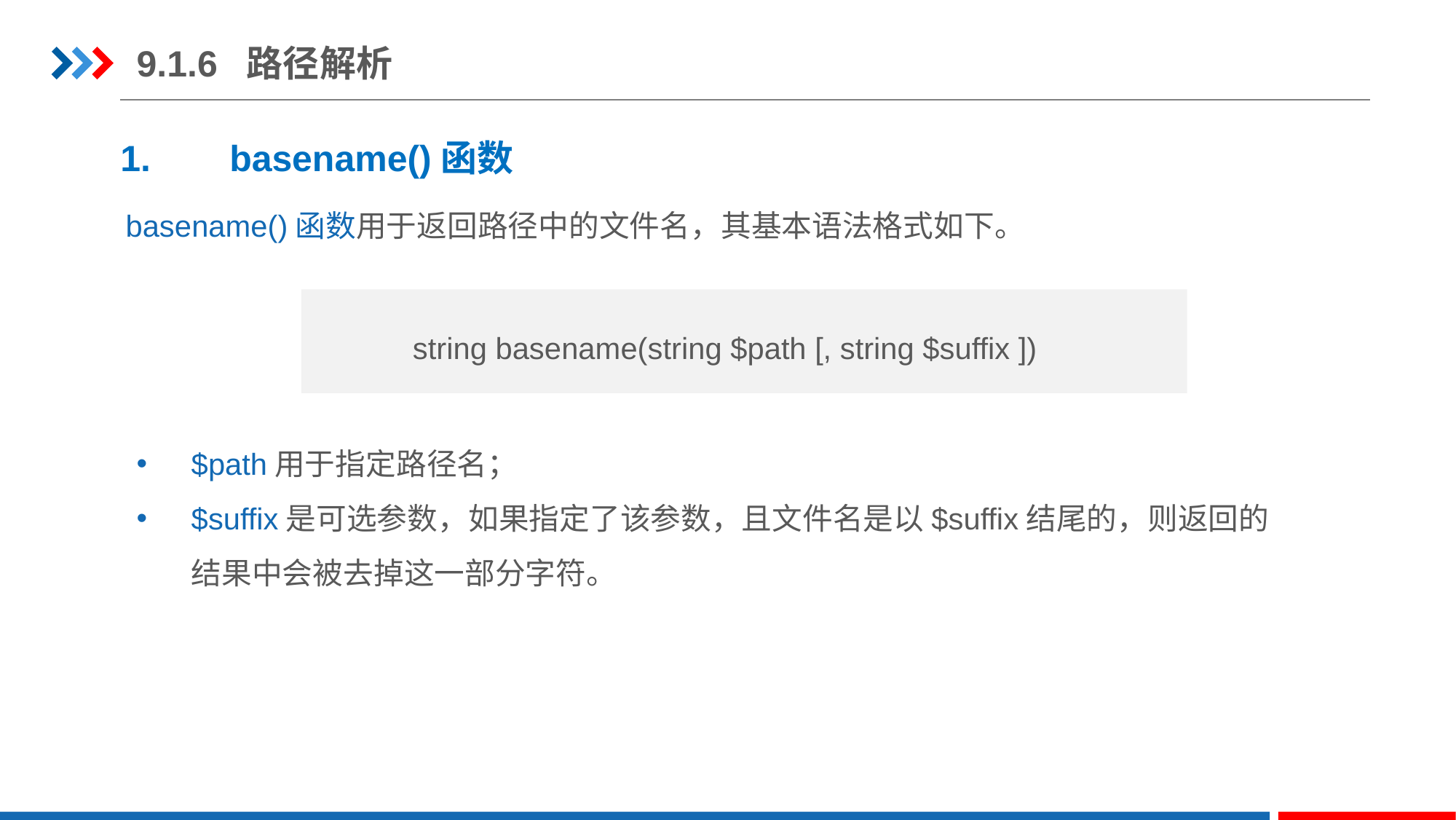

9.1.6  路径解析
1.	basename()函数
basename()函数用于返回路径中的文件名，其基本语法格式如下。

string basename(string $path [, string $suffix ])
$path用于指定路径名；
$suffix是可选参数，如果指定了该参数，且文件名是以$suffix结尾的，则返回的结果中会被去掉这一部分字符。